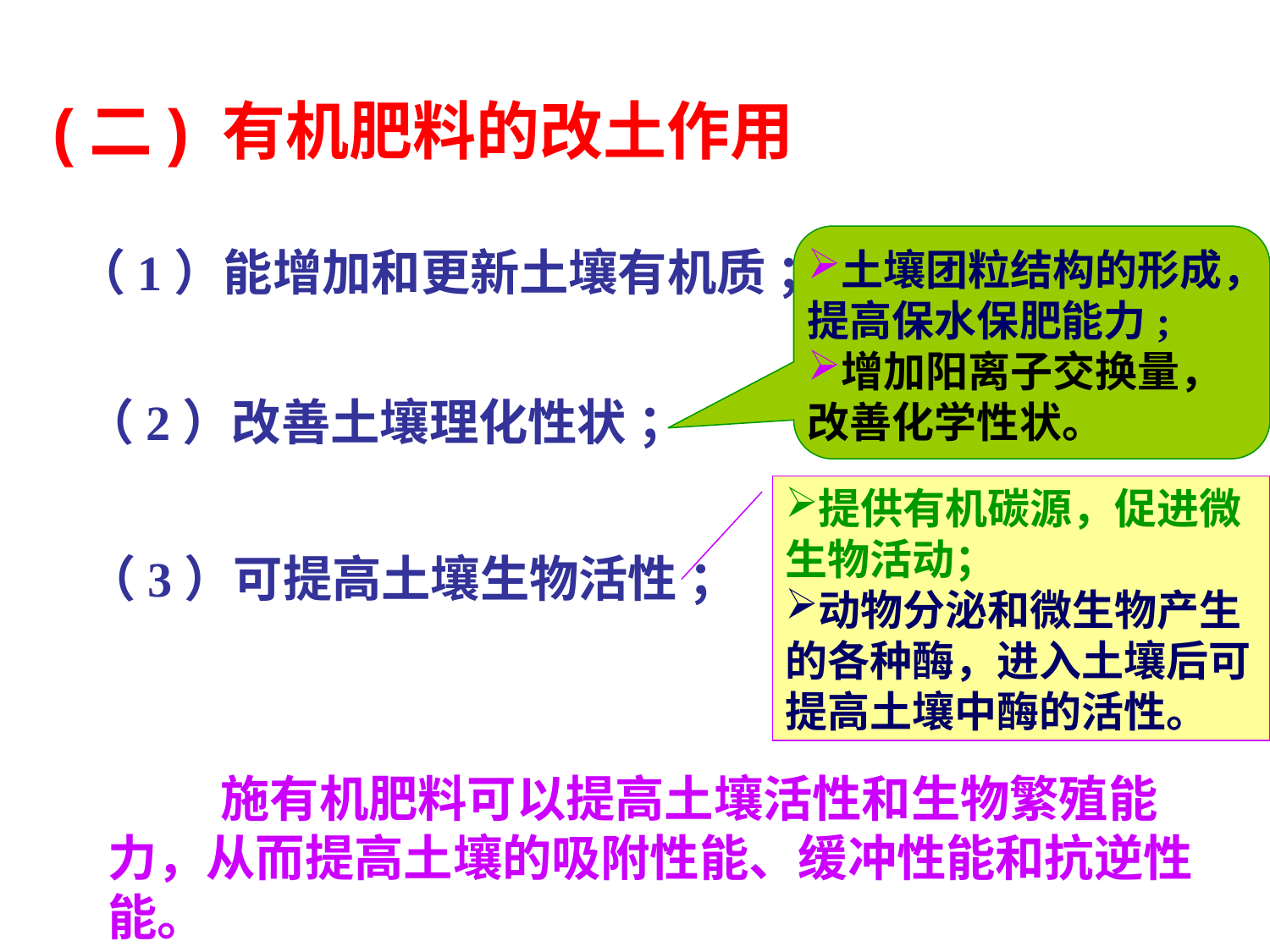

(二) 有机肥料的改土作用
土壤团粒结构的形成，提高保水保肥能力;
增加阳离子交换量，改善化学性状。
（1）能增加和更新土壤有机质 ；
（2）改善土壤理化性状 ；
提供有机碳源，促进微生物活动；
动物分泌和微生物产生的各种酶，进入土壤后可提高土壤中酶的活性。
（3）可提高土壤生物活性 ；
         施有机肥料可以提高土壤活性和生物繁殖能力，从而提高土壤的吸附性能、缓冲性能和抗逆性能。